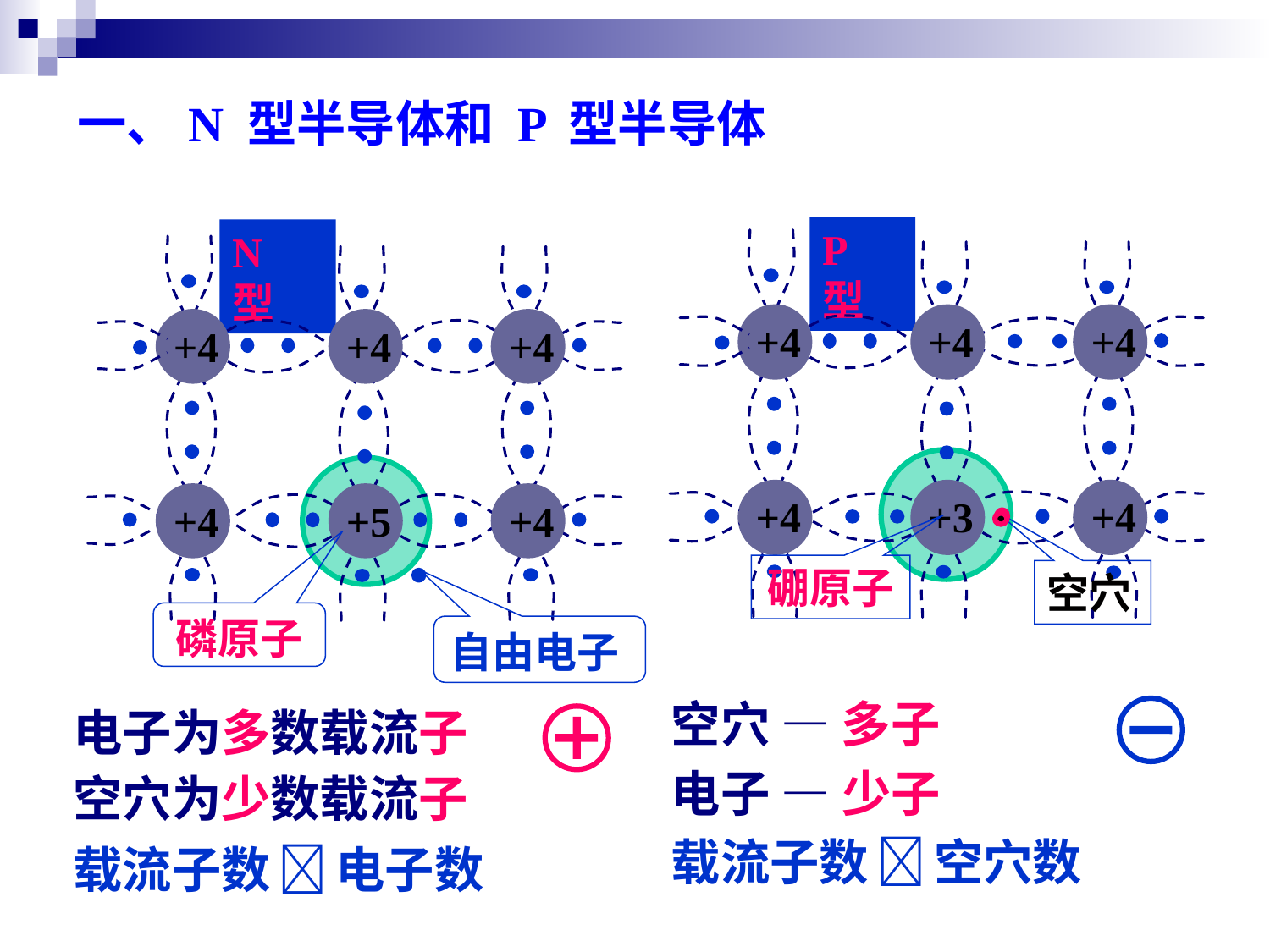

一、N 型半导体和 P 型半导体
P 型
N 型

+4

+4

+4

+4

+3

+4

+4

+4

+4

+4

+5

+4

硼原子
空穴

磷原子
自由电子

空穴 — 多子
电子为多数载流子

电子 — 少子
空穴为少数载流子
载流子数 ≈ 空穴数
载流子数 ≈ 电子数

23